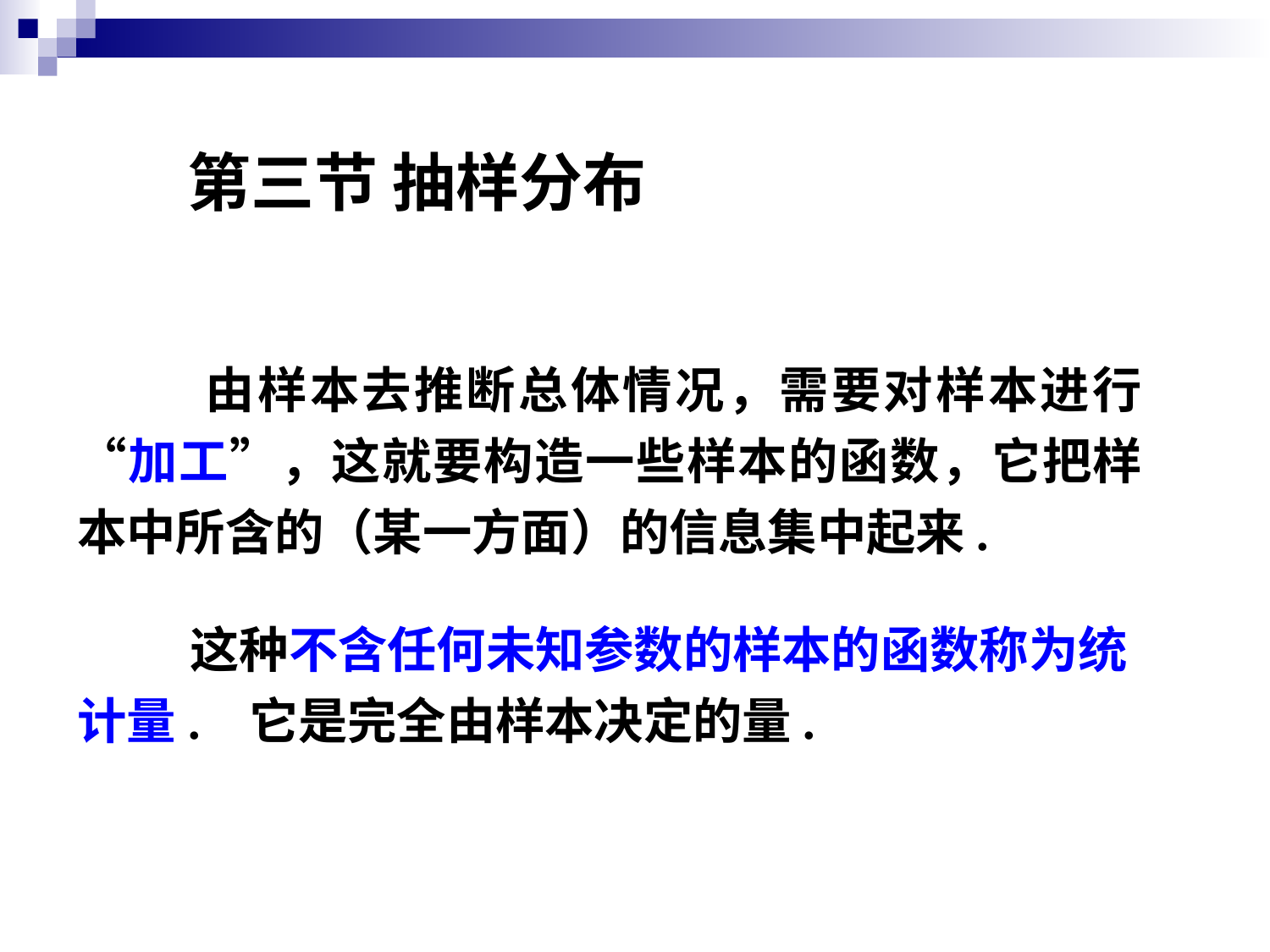

第三节 抽样分布
        由样本去推断总体情况，需要对样本进行“加工”，这就要构造一些样本的函数，它把样本中所含的（某一方面）的信息集中起来.
         这种不含任何未知参数的样本的函数称为统计量.   它是完全由样本决定的量.